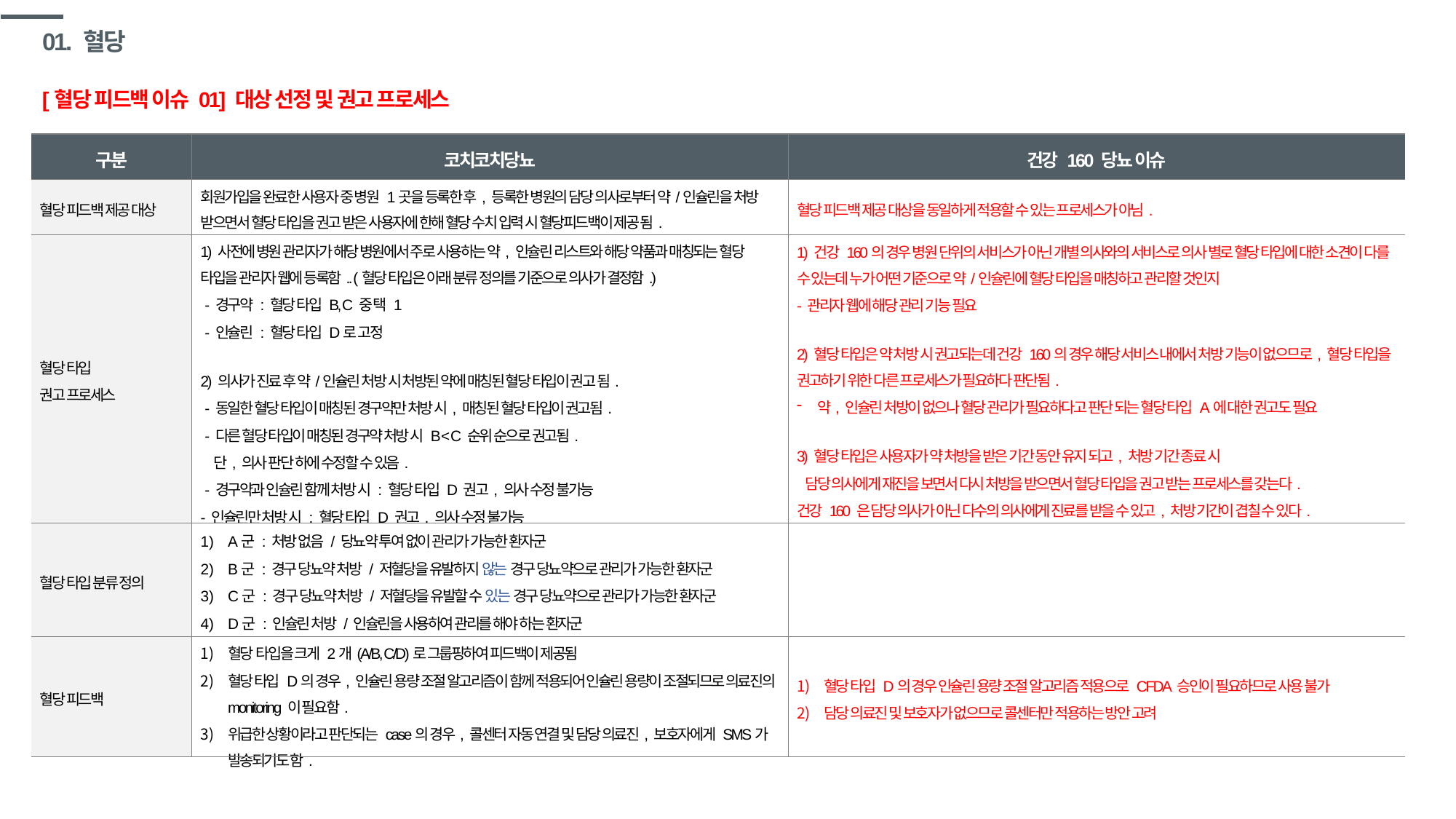

# 01. 혈당
[혈당 피드백 이슈 01] 대상 선정 및 권고 프로세스
| 구분 | 코치코치당뇨 | 건강 160 당뇨 이슈 |
| --- | --- | --- |
| 혈당 피드백 제공 대상 | 회원가입을 완료한 사용자 중 병원 1곳을 등록한 후, 등록한 병원의 담당 의사로부터 약/인슐린을 처방 받으면서 혈당 타입을 권고 받은 사용자에 한해 혈당 수치 입력 시 혈당피드백이 제공 됨. | 혈당 피드백 제공 대상을 동일하게 적용할 수 있는 프로세스가 아님. |
| 혈당 타입 권고 프로세스 | 1) 사전에 병원 관리자가 해당 병원에서 주로 사용하는 약, 인슐린 리스트와 해당 약품과 매칭되는 혈당 타입을 관리자 웹에 등록함.. (혈당 타입은 아래 분류 정의를 기준으로 의사가 결정함.) - 경구약 : 혈당 타입 B, C 중 택 1 - 인슐린 : 혈당 타입 D로 고정 2) 의사가 진료 후 약/인슐린 처방 시 처방된 약에 매칭된 혈당 타입이 권고 됨. - 동일한 혈당 타입이 매칭된 경구약만 처방 시, 매칭된 혈당 타입이 권고됨. - 다른 혈당 타입이 매칭된 경구약 처방 시 B < C 순위 순으로 권고됨. 단, 의사 판단 하에 수정할 수 있음. - 경구약과 인슐린 함께 처방 시 : 혈당 타입 D 권고, 의사 수정 불가능 - 인슐린만 처방 시 : 혈당 타입 D 권고, 의사 수정 불가능 - 처방이 없는 경우, 자동으로 혈당 타입이 권고되지 않고 의사가 혈당 타입 A를 권고해야 함. | 1) 건강 160의 경우 병원 단위의 서비스가 아닌 개별 의사와의 서비스로 의사 별로 혈당 타입에 대한 소견이 다를 수 있는데 누가 어떤 기준으로 약/인슐린에 혈당 타입을 매칭하고 관리할 것인지 - 관리자 웹에 해당 관리 기능 필요 2) 혈당 타입은 약 처방 시 권고되는데 건강 160의 경우 해당 서비스 내에서 처방 기능이 없으므로, 혈당 타입을 권고하기 위한 다른 프로세스가 필요하다 판단됨. 약, 인슐린 처방이 없으나 혈당 관리가 필요하다고 판단 되는 혈당 타입 A에 대한 권고도 필요 3) 혈당 타입은 사용자가 약 처방을 받은 기간 동안 유지 되고, 처방 기간 종료 시 담당 의사에게 재진을 보면서 다시 처방을 받으면서 혈당 타입을 권고 받는 프로세스를 갖는다. 건강 160 은 담당 의사가 아닌 다수의 의사에게 진료를 받을 수 있고, 처방 기간이 겹칠 수 있다. |
| 혈당 타입 분류 정의 | A군 : 처방 없음 / 당뇨약 투여 없이 관리가 가능한 환자군 B군 : 경구 당뇨약 처방 / 저혈당을 유발하지 않는 경구 당뇨약으로 관리가 가능한 환자군 C군 : 경구 당뇨약 처방 / 저혈당을 유발할 수 있는 경구 당뇨약으로 관리가 가능한 환자군 D군 : 인슐린 처방 / 인슐린을 사용하여 관리를 해야 하는 환자군 |  |
| 혈당 피드백 | 혈당 타입을 크게 2개(A/B, C/D)로 그룹핑하여 피드백이 제공됨 혈당 타입 D의 경우, 인슐린 용량 조절 알고리즘이 함께 적용되어 인슐린 용량이 조절되므로 의료진의 monitoring 이 필요함. 위급한 상황이라고 판단되는 case의 경우, 콜센터 자동 연결 및 담당 의료진, 보호자에게 SMS가 발송되기도 함. | 혈당 타입 D의 경우 인슐린 용량 조절 알고리즘 적용으로 CFDA 승인이 필요하므로 사용 불가 담당 의료진 및 보호자가 없으므로 콜센터만 적용하는 방안 고려 |